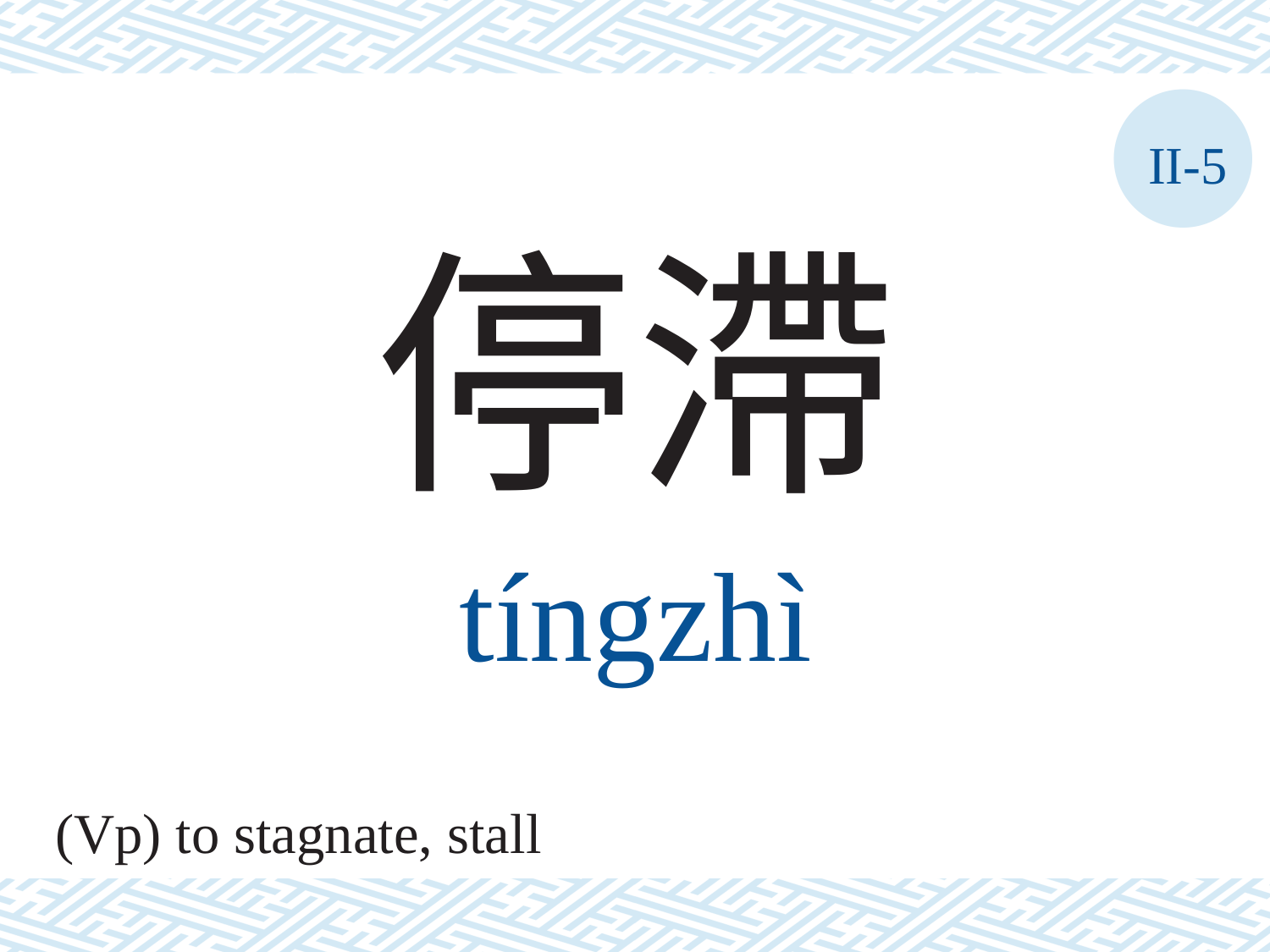

II-5
停滯
tíngzhì
(Vp) to stagnate, stall